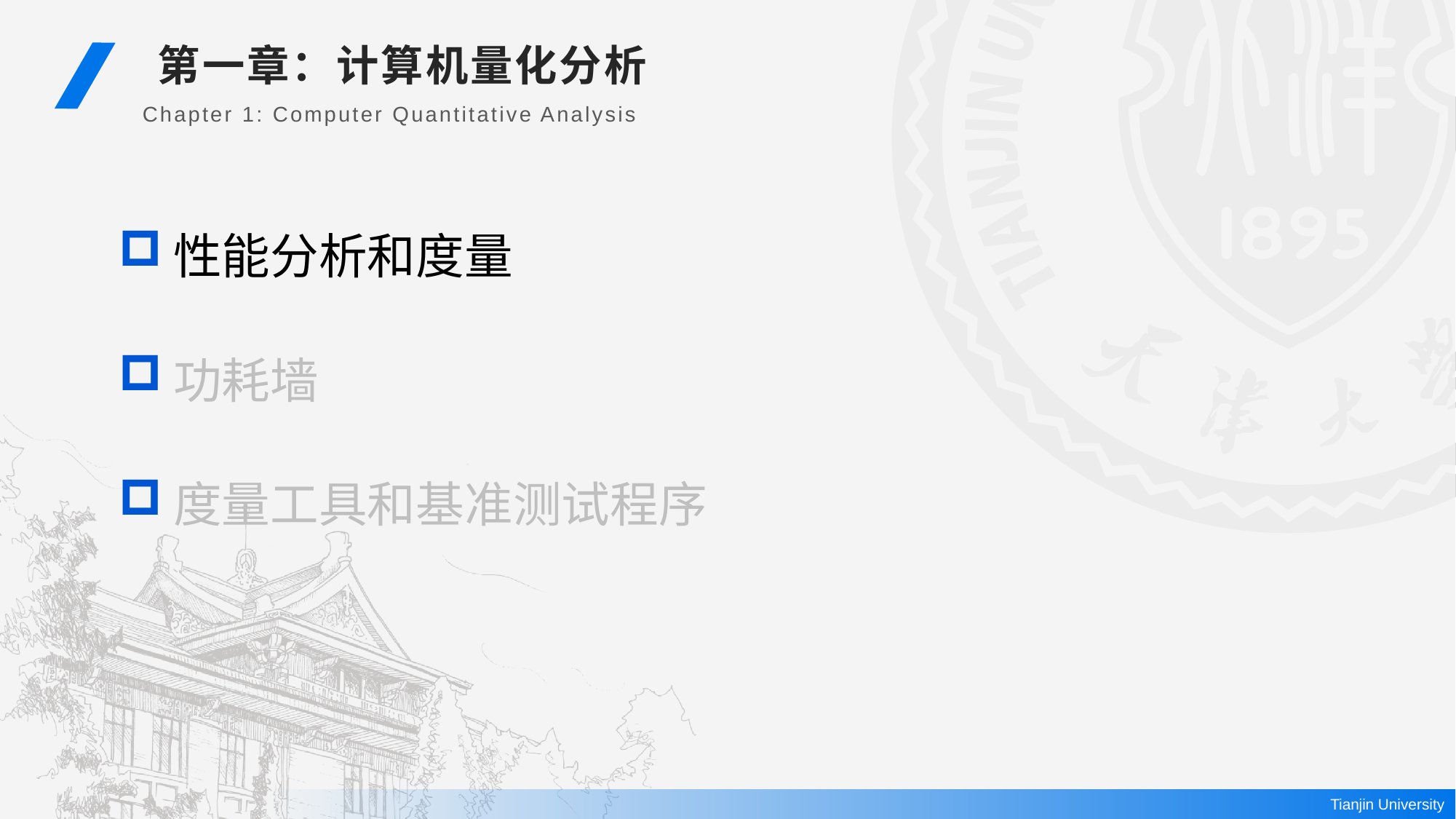

第一章：计算机量化分析
Chapter 1: Computer Quantitative Analysis
性能分析和度量
功耗墙
度量工具和基准测试程序